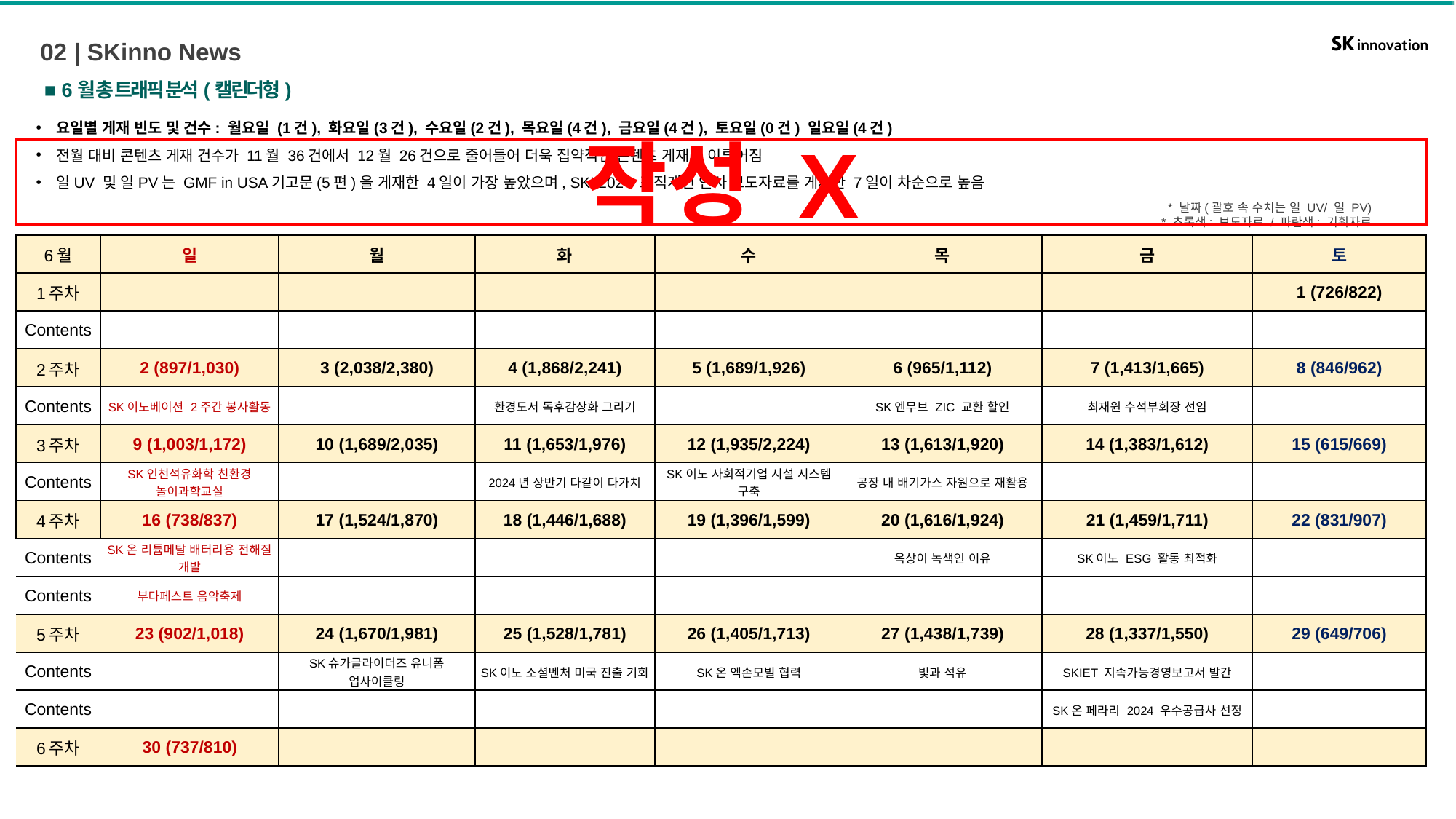

02 | SKinno News
■ 6월 총 트래픽 분석(캘린더형)
요일별 게재 빈도 및 건수: 월요일 (1건), 화요일(3건), 수요일(2건), 목요일(4건), 금요일(4건), 토요일(0건) 일요일(4건)
전월 대비 콘텐츠 게재 건수가 11월 36건에서 12월 26건으로 줄어들어 더욱 집약적인 콘텐츠 게재가 이루어짐
일UV 및 일PV는 GMF in USA기고문(5편)을 게재한 4일이 가장 높았으며, SKI 2024 조직개편 인사 보도자료를 게재한 7일이 차순으로 높음
작성 X
* 날짜(괄호 속 수치는 일 UV/ 일 PV)
* 초록색: 보도자료 / 파란색: 기획자료
| 6월 | 일 | 월 | 화 | 수 | 목 | 금 | 토 |
| --- | --- | --- | --- | --- | --- | --- | --- |
| 1주차 |  |  |  |  |  |  | 1 (726/822) |
| Contents |  |  |  |  |  |  |  |
| 2주차 | 2 (897/1,030) | 3 (2,038/2,380) | 4 (1,868/2,241) | 5 (1,689/1,926) | 6 (965/1,112) | 7 (1,413/1,665) | 8 (846/962) |
| Contents | SK이노베이션 2주간 봉사활동 |  | 환경도서 독후감상화 그리기 |  | SK엔무브 ZIC 교환 할인 | 최재원 수석부회장 선임 |  |
| 3주차 | 9 (1,003/1,172) | 10 (1,689/2,035) | 11 (1,653/1,976) | 12 (1,935/2,224) | 13 (1,613/1,920) | 14 (1,383/1,612) | 15 (615/669) |
| Contents | SK인천석유화학 친환경 놀이과학교실 |  | 2024년 상반기 다같이 다가치 | SK이노 사회적기업 시설 시스템 구축 | 공장 내 배기가스 자원으로 재활용 |  |  |
| 4주차 | 16 (738/837) | 17 (1,524/1,870) | 18 (1,446/1,688) | 19 (1,396/1,599) | 20 (1,616/1,924) | 21 (1,459/1,711) | 22 (831/907) |
| Contents | SK온 리튬메탈 배터리용 전해질 개발 |  |  |  | 옥상이 녹색인 이유 | SK이노 ESG 활동 최적화 |  |
| Contents | 부다페스트 음악축제 |  |  |  |  |  |  |
| 5주차 | 23 (902/1,018) | 24 (1,670/1,981) | 25 (1,528/1,781) | 26 (1,405/1,713) | 27 (1,438/1,739) | 28 (1,337/1,550) | 29 (649/706) |
| Contents |  | SK슈가글라이더즈 유니폼 업사이클링 | SK이노 소셜벤처 미국 진출 기회 | SK온 엑손모빌 협력 | 빛과 석유 | SKIET 지속가능경영보고서 발간 |  |
| Contents |  |  |  |  |  | SK온 페라리 2024 우수공급사 선정 |  |
| 6주차 | 30 (737/810) |  |  |  |  |  |  |